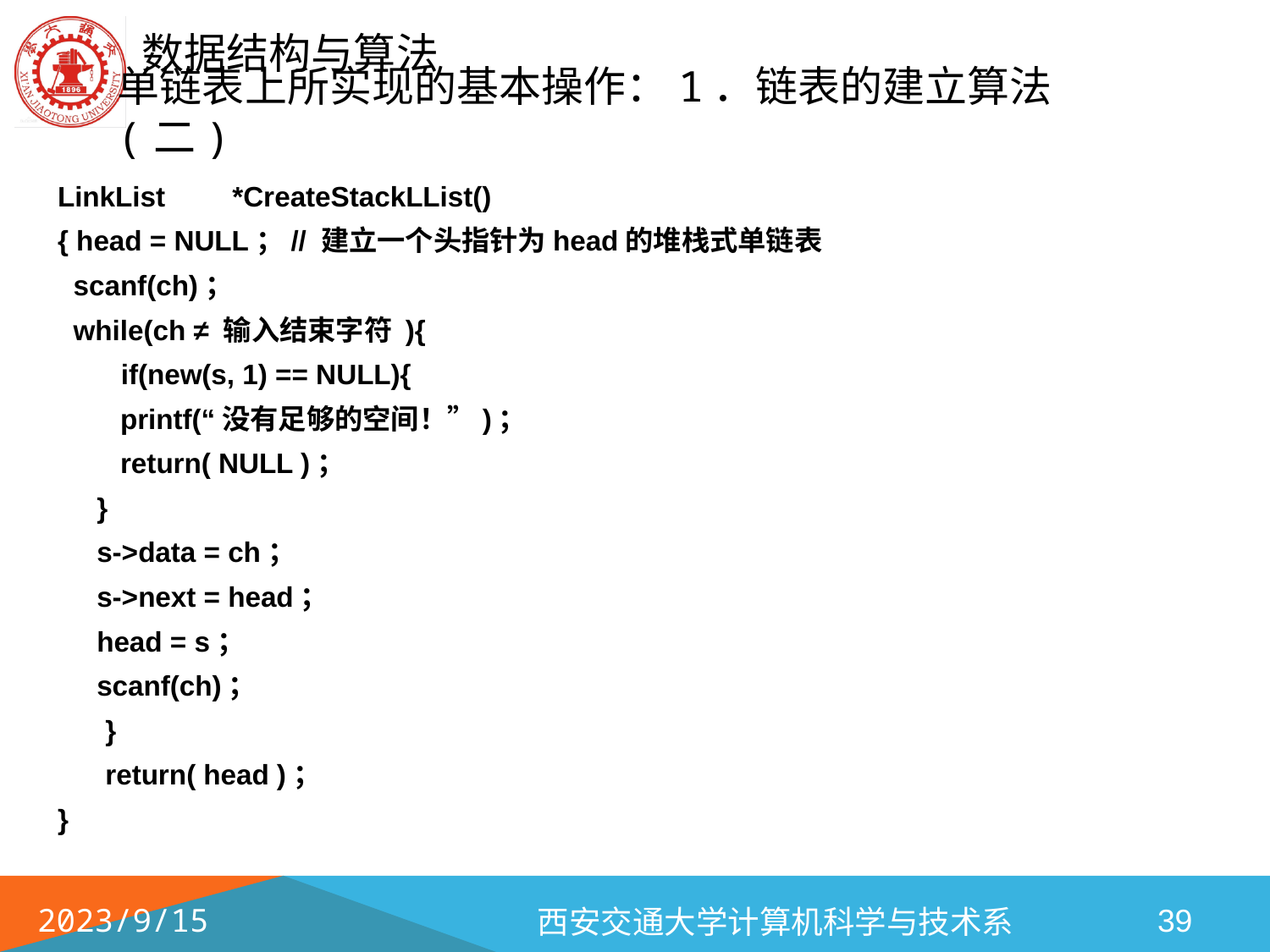

# 单链表上所实现的基本操作：1．链表的建立算法(二)
LinkList 	*CreateStackLList()
{ head = NULL；// 建立一个头指针为head的堆栈式单链表
  scanf(ch)；
  while(ch ≠ 输入结束字符 ){
	  if(new(s, 1) == NULL){
        printf(“没有足够的空间！”)；
        return( NULL )；
     }
     s->data = ch；
     s->next = head；
     head = s；
     scanf(ch)；
	}
	return( head )；
}